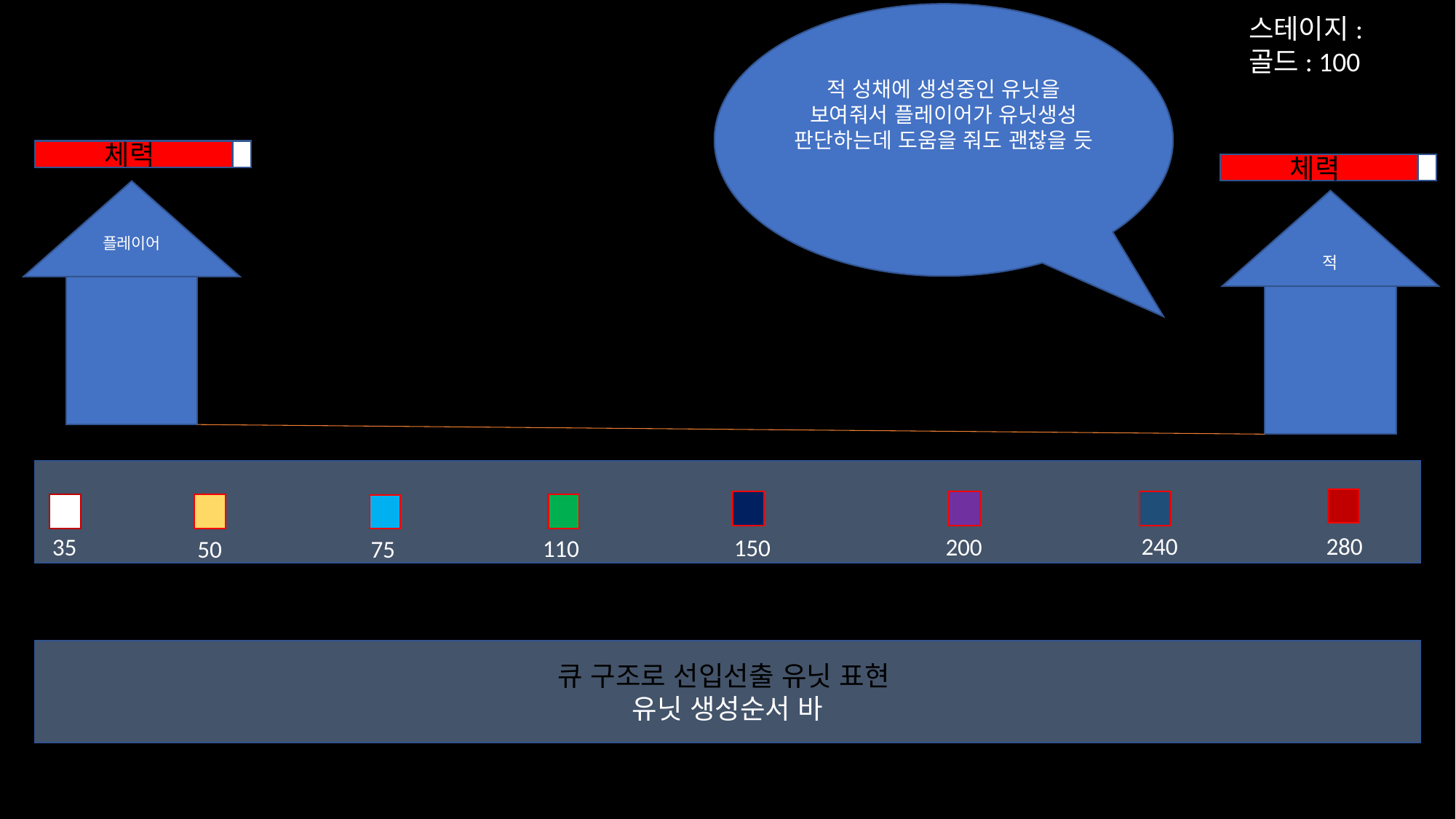

적 성채에 생성중인 유닛을 보여줘서 플레이어가 유닛생성 판단하는데 도움을 줘도 괜찮을 듯
스테이지:
골드: 100
체력
체력
체력
체력
플레이어
적

280

240

35

200

150

110

50

75

큐 구조로 선입선출 유닛 표현
유닛 생성순서 바